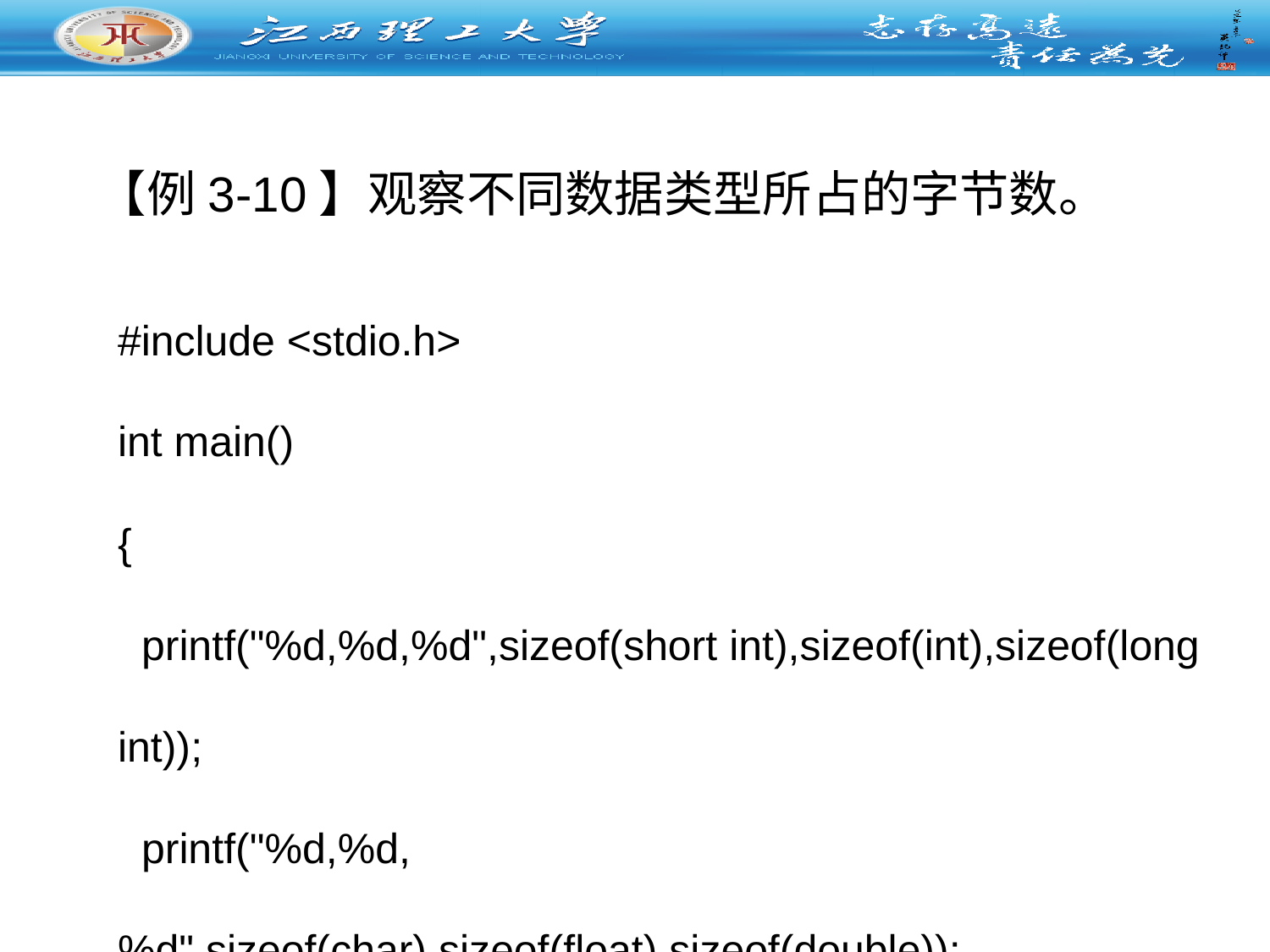

【例3-10】观察不同数据类型所占的字节数。
#include <stdio.h>
int main()
{
  printf("%d,%d,%d",sizeof(short int),sizeof(int),sizeof(long int));
  printf("%d,%d,%d",sizeof(char),sizeof(float),sizeof(double));
}